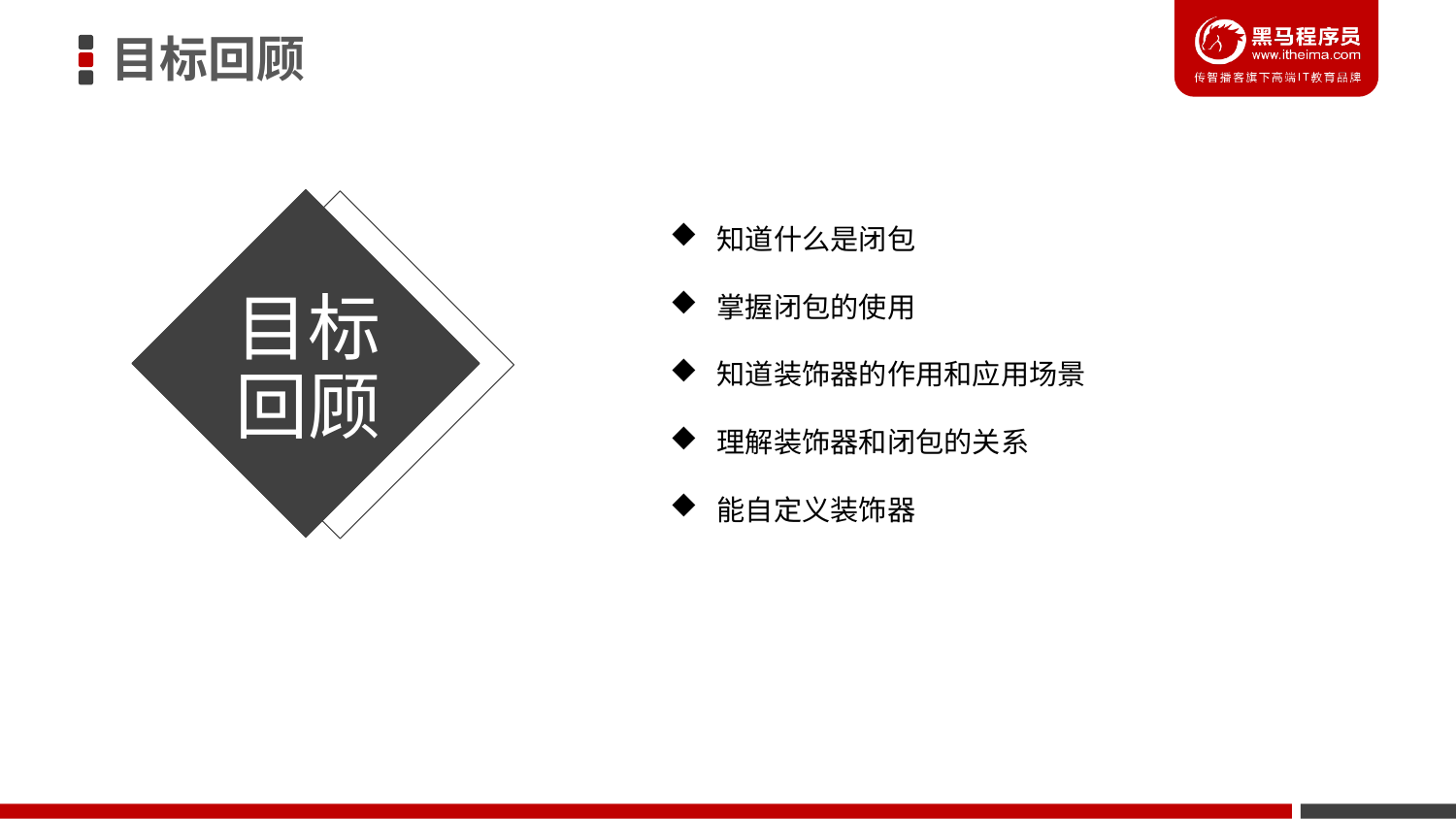

目标回顾
 知道什么是闭包
 掌握闭包的使用
 知道装饰器的作用和应用场景
 理解装饰器和闭包的关系
 能自定义装饰器

目标
回顾